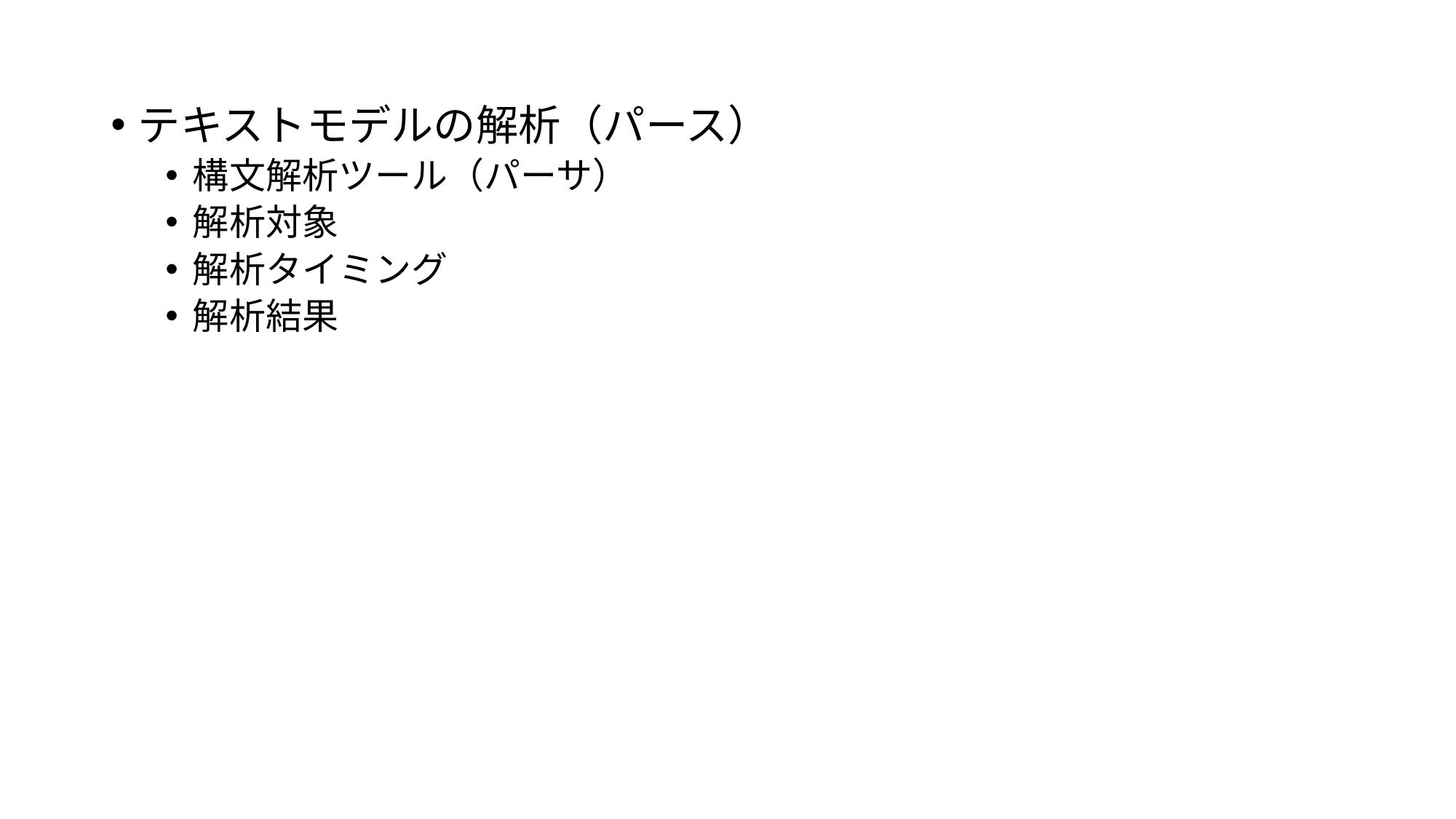

テキストモデルの解析（パース）
構文解析ツール（パーサ）
解析対象
解析タイミング
解析結果